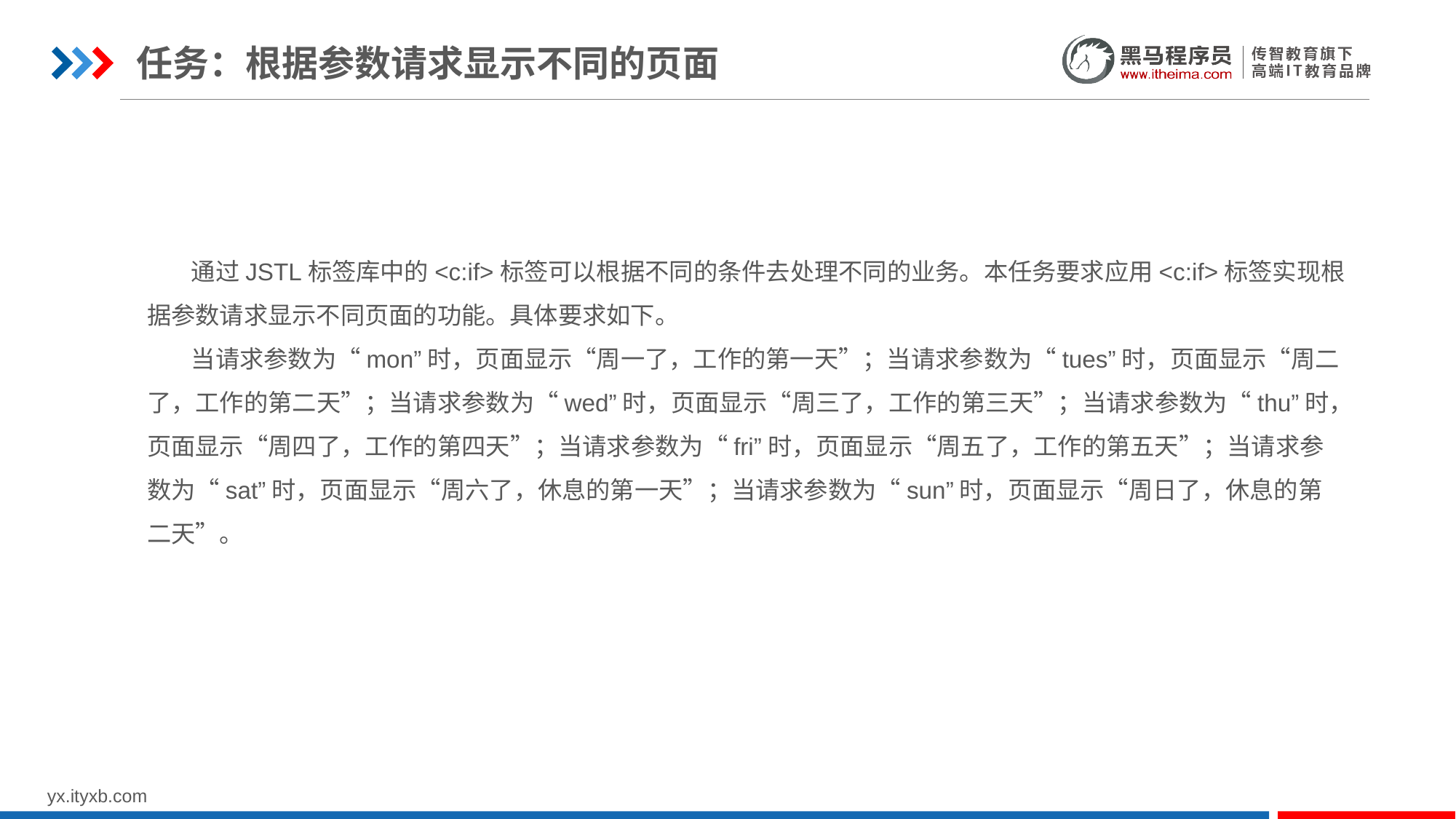

任务：根据参数请求显示不同的页面
       通过JSTL标签库中的<c:if>标签可以根据不同的条件去处理不同的业务。本任务要求应用<c:if>标签实现根据参数请求显示不同页面的功能。具体要求如下。
       当请求参数为“mon”时，页面显示“周一了，工作的第一天”；当请求参数为“tues”时，页面显示“周二了，工作的第二天”；当请求参数为“wed”时，页面显示“周三了，工作的第三天”；当请求参数为“thu”时，页面显示“周四了，工作的第四天”；当请求参数为“fri”时，页面显示“周五了，工作的第五天”；当请求参数为“sat”时，页面显示“周六了，休息的第一天”；当请求参数为“sun”时，页面显示“周日了，休息的第二天”。